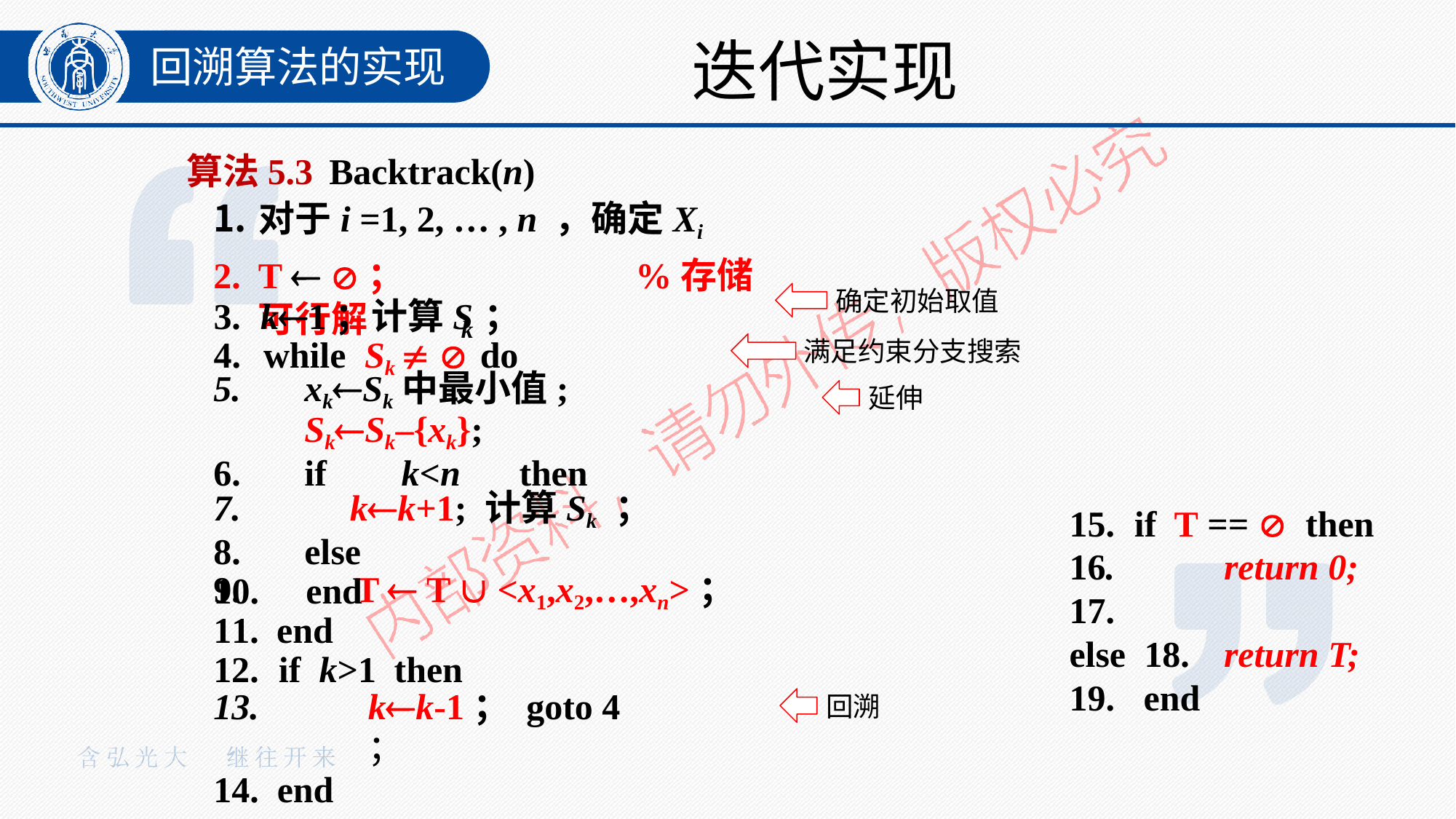

# 迭代实现

回溯算法的实现
算法5.3	Backtrack(n)
对于i =1, 2, … , n ，确定Xi
T ← ∅；	%存储可行解
确定初始取值

3.	k←1；计算S	；
k
满足约束分支搜索 延伸
4.	while	Sk ≠ ∅	do

xk←Sk中最小值;	Sk←Sk–{xk};
if	k<n	then
k←k+1; 计算Sk ；
else
9.	T ← T ∪ <x1,x2,…,xn>；

15.	if	T == ∅	then
16.
17.	else  18.
19.	end
return 0;
10.	end
11.	end
return T;
12.	if	k>1	then
k←k-1； goto 4 ；
end
回溯